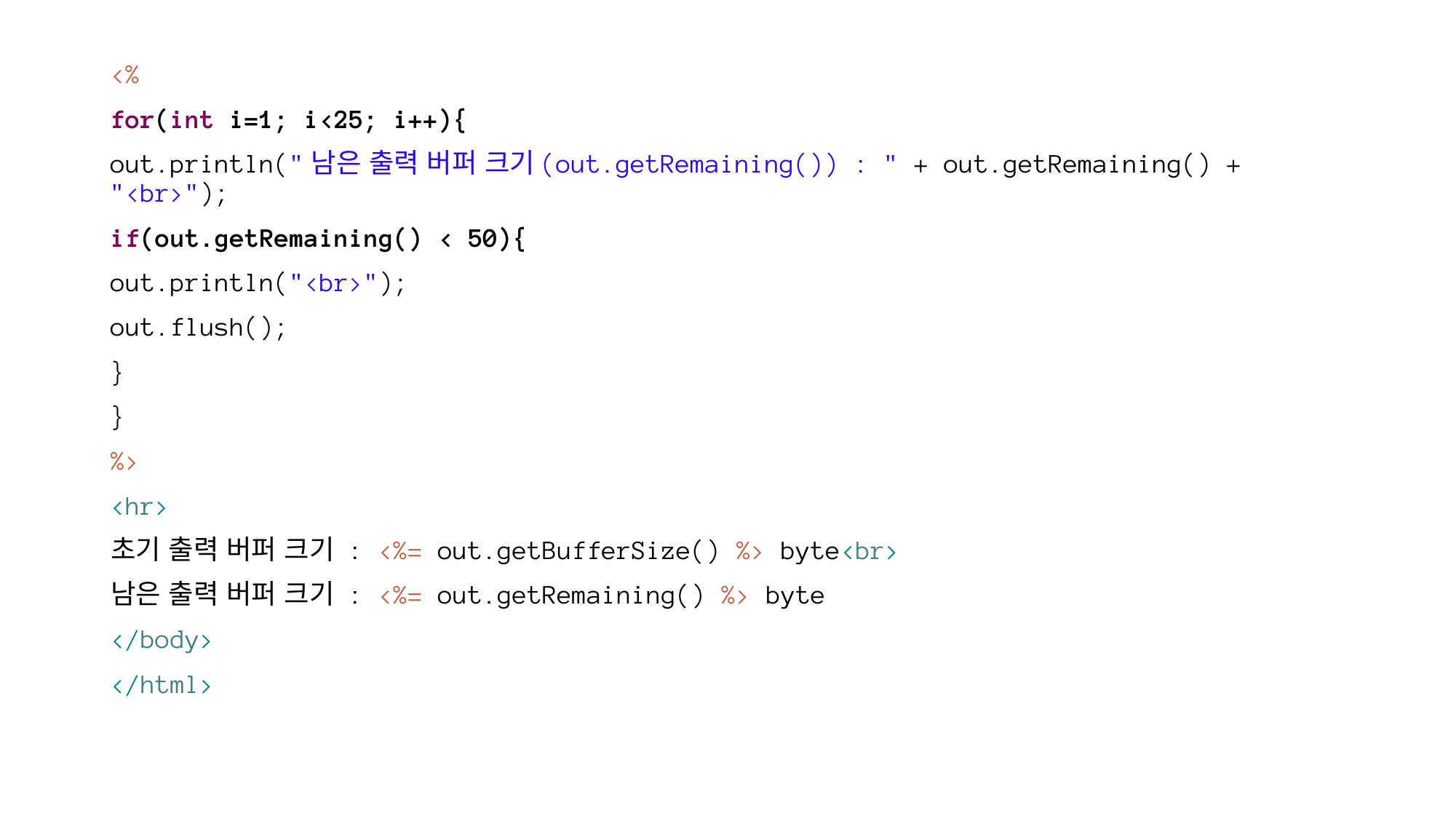

<%
for(int i=1; i<25; i++){
out.println("남은 출력 버퍼 크기(out.getRemaining()) : " + out.getRemaining() + "<br>");
if(out.getRemaining() < 50){
out.println("<br>");
out.flush();
}
}
%>
<hr>
초기 출력 버퍼 크기 : <%= out.getBufferSize() %> byte<br>
남은 출력 버퍼 크기 : <%= out.getRemaining() %> byte
</body>
</html>